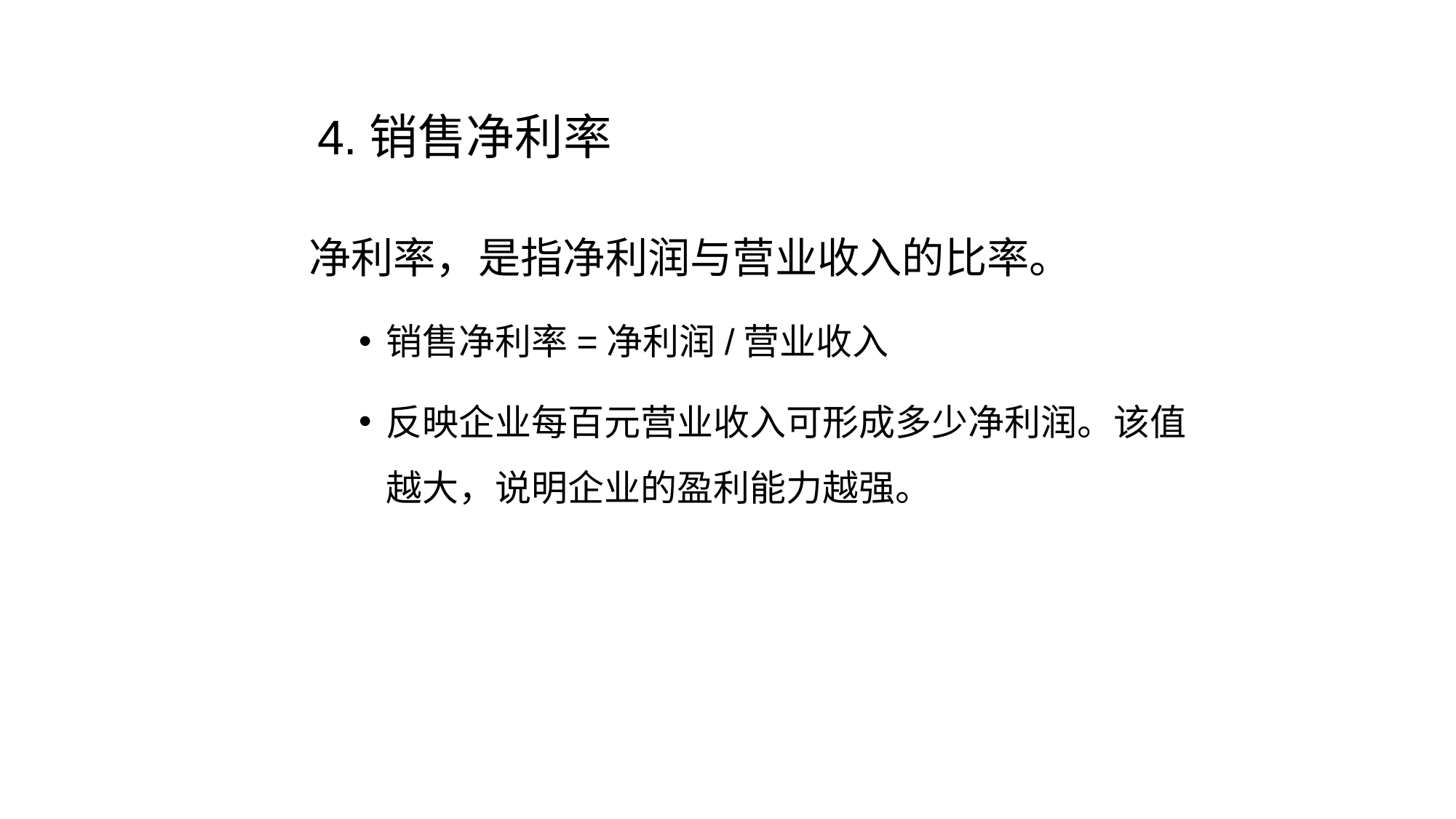

# 4.销售净利率
净利率，是指净利润与营业收入的比率。
销售净利率=净利润/营业收入
反映企业每百元营业收入可形成多少净利润。该值越大，说明企业的盈利能力越强。